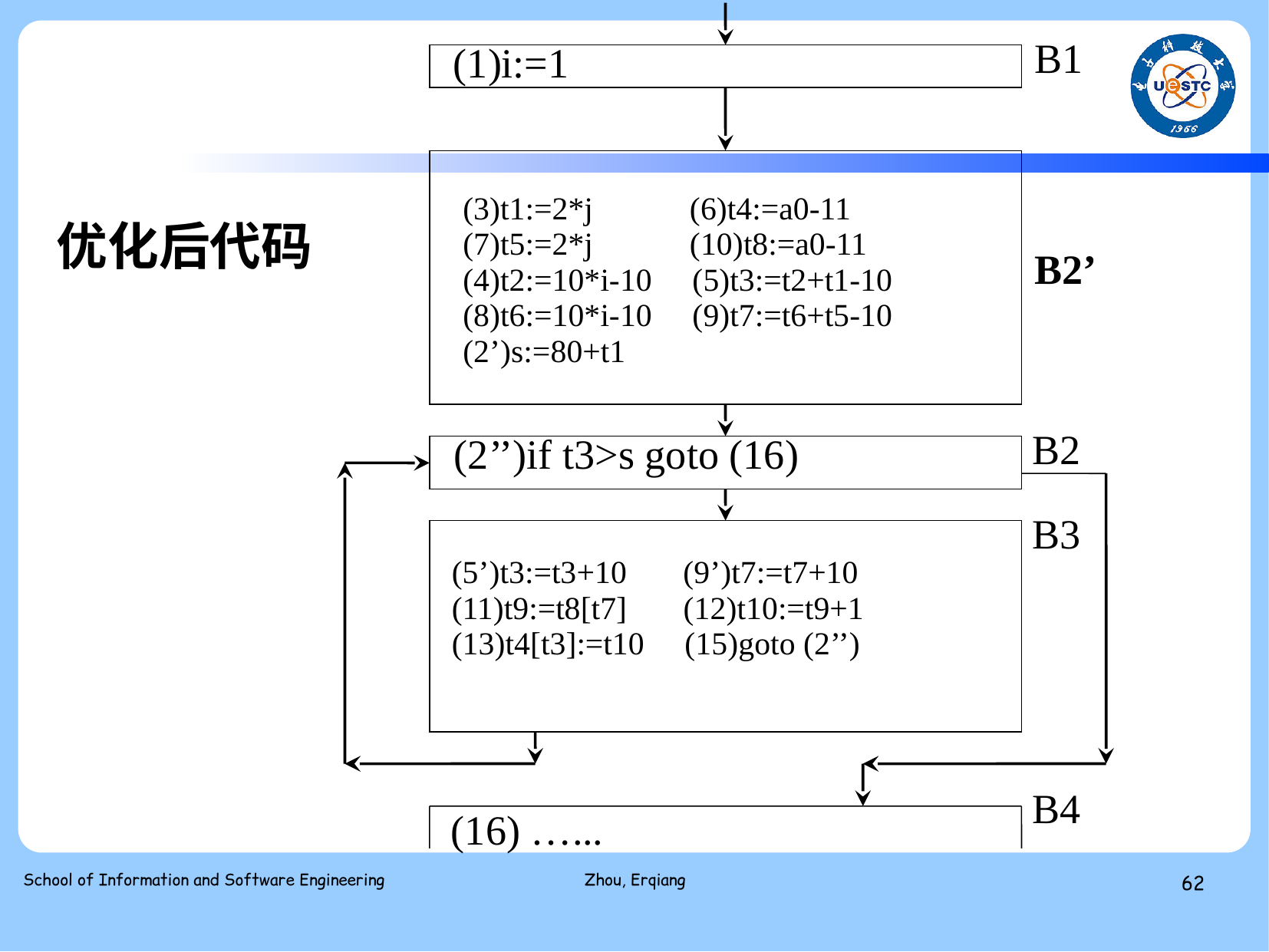

B1
(1)i:=1

(3)t1:=2*j            (6)t4:=a0-11
(7)t5:=2*j            (10)t8:=a0-11
(4)t2:=10*i-10     (5)t3:=t2+t1-10
(8)t6:=10*i-10     (9)t7:=t6+t5-10
(2’)s:=80+t1
优化后代码

B2’

B2
(2’’)if t3>s goto (16)

B3

(5’)t3:=t3+10       (9’)t7:=t7+10
(11)t9:=t8[t7]       (12)t10:=t9+1
(13)t4[t3]:=t10     (15)goto (2’’)

B4
(16) …...

 School of Information and Software Engineering
Zhou, Erqiang
62